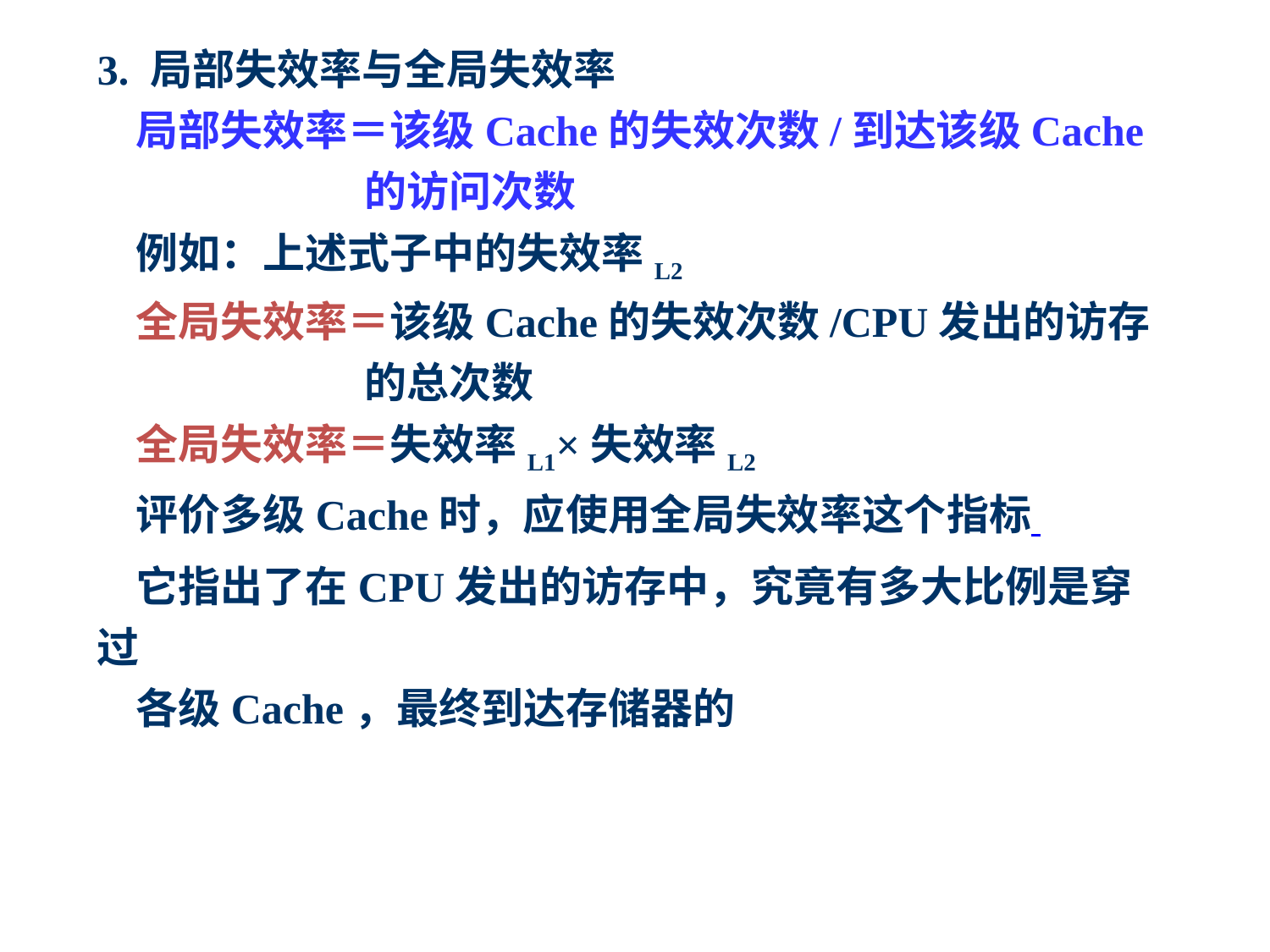

3. 局部失效率与全局失效率
   局部失效率＝该级Cache的失效次数/到达该级Cache
                           的访问次数
   例如：上述式子中的失效率L2
   全局失效率＝该级Cache的失效次数/CPU发出的访存
                           的总次数
   全局失效率＝失效率L1×失效率L2
   评价多级Cache时，应使用全局失效率这个指标
   它指出了在CPU发出的访存中，究竟有多大比例是穿过
   各级Cache，最终到达存储器的